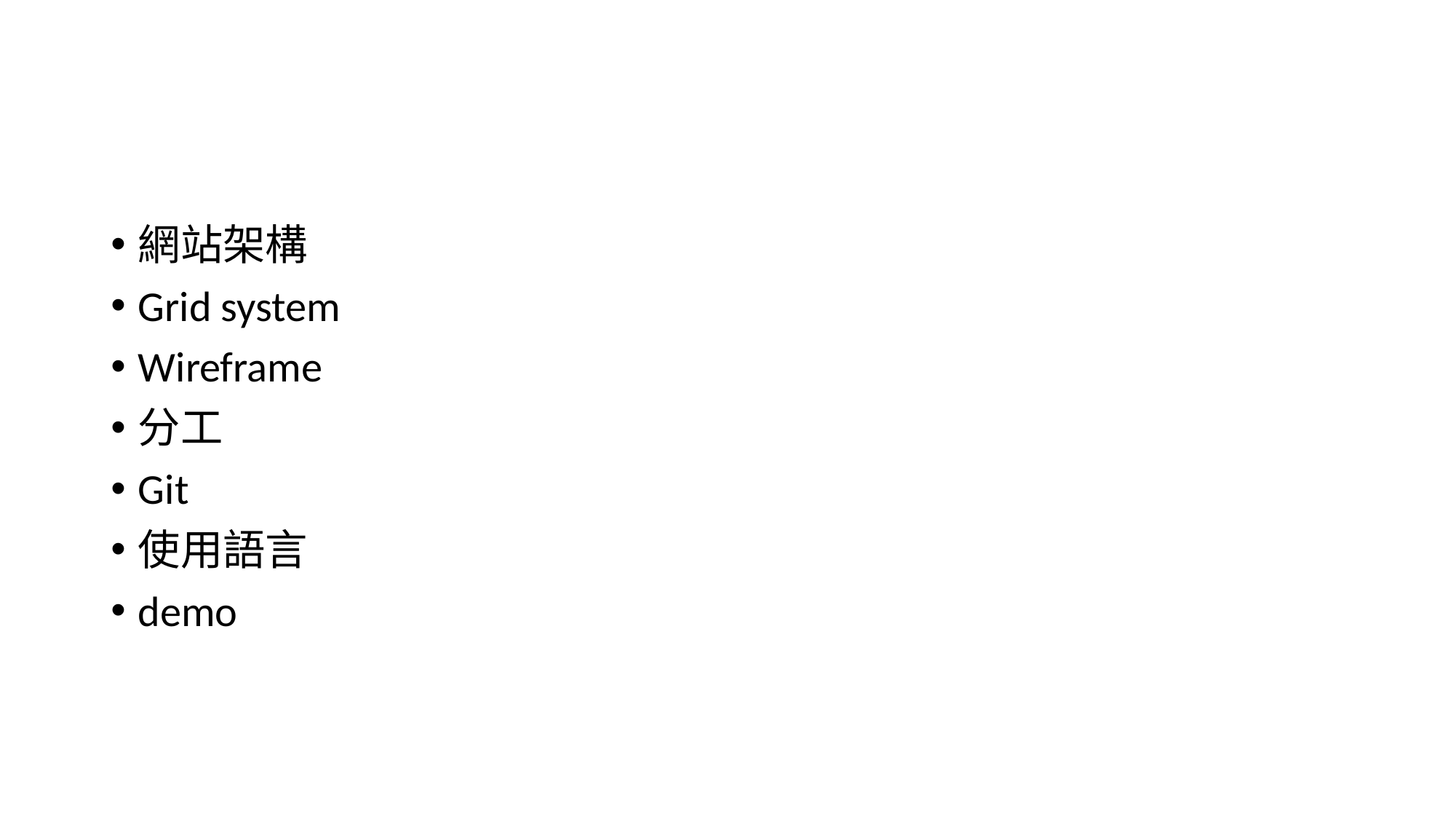

#
網站架構
Grid system
Wireframe
分工
Git
使用語言
demo